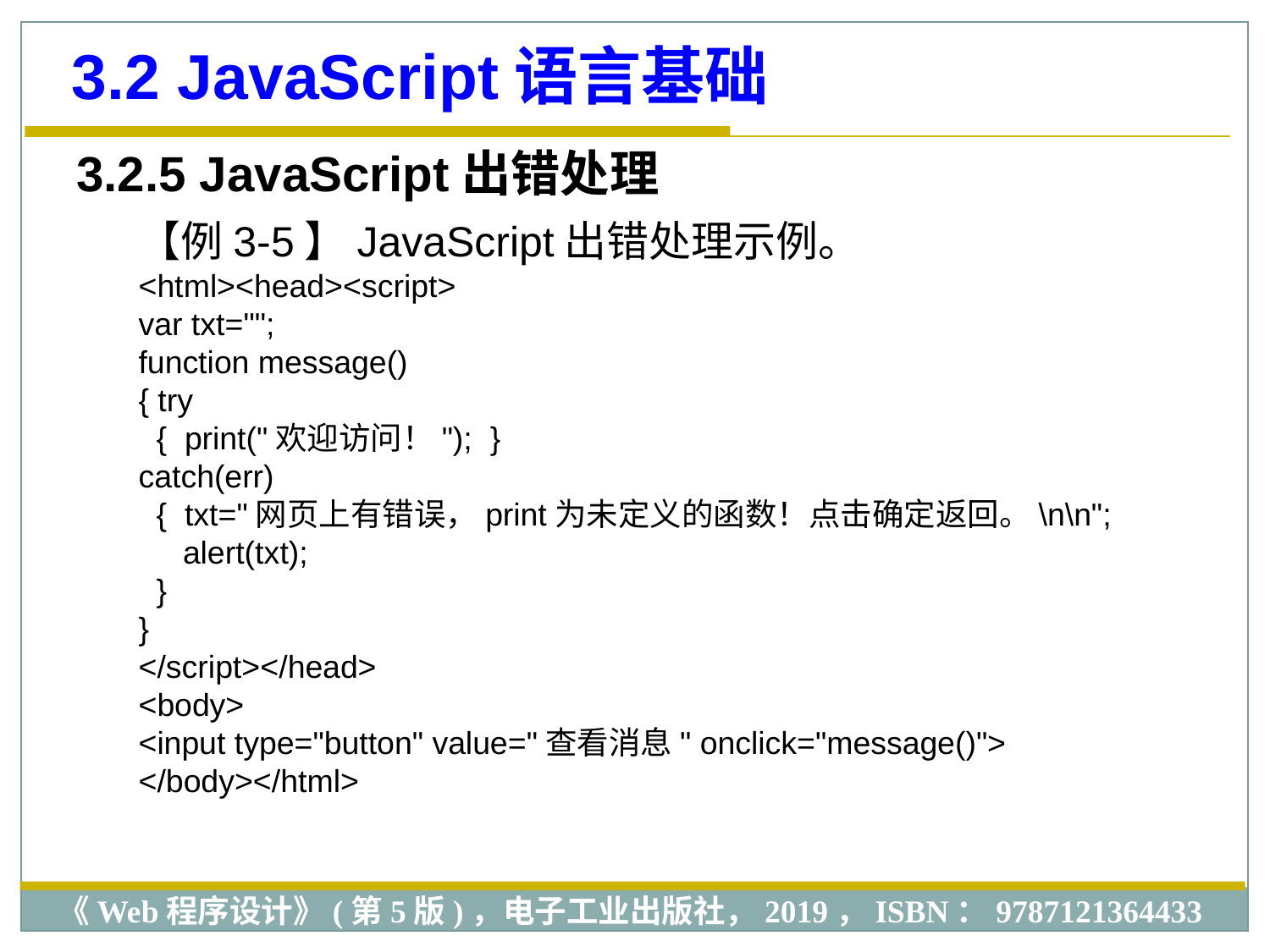

3.2 JavaScript语言基础
3.2.5 JavaScript出错处理
【例3-5】JavaScript出错处理示例。
<html><head><script>
var txt="";
function message()
{ try
  {  print("欢迎访问！");  }
catch(err)
  {  txt="网页上有错误，print为未定义的函数！点击确定返回。\n\n";
     alert(txt);
  }
}
</script></head>
<body>
<input type="button" value="查看消息" onclick="message()">
</body></html>